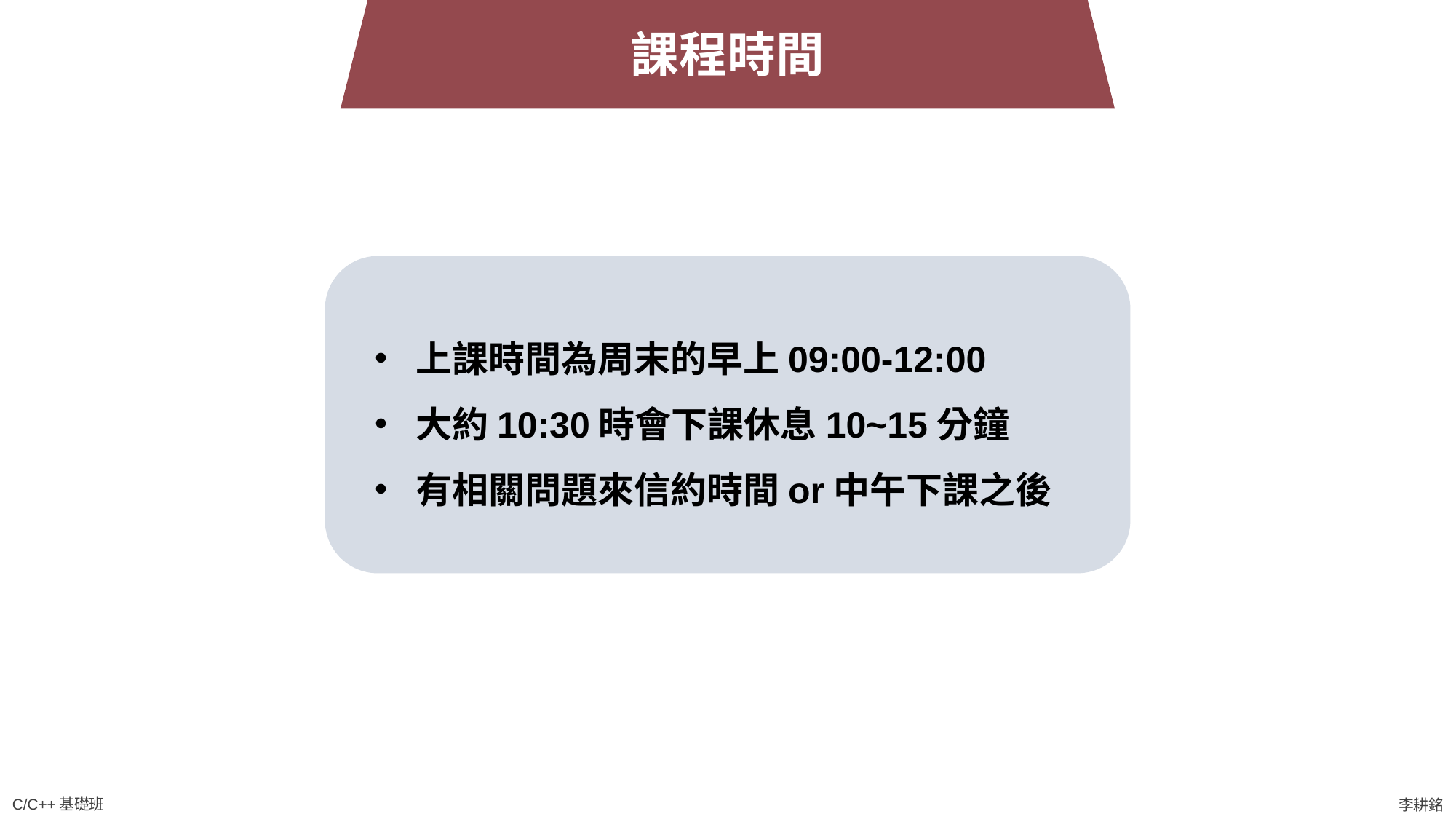

課程時間

上課時間為周末的早上09:00-12:00
大約10:30時會下課休息10~15分鐘
有相關問題來信約時間or中午下課之後
C/C++基礎班
李耕銘